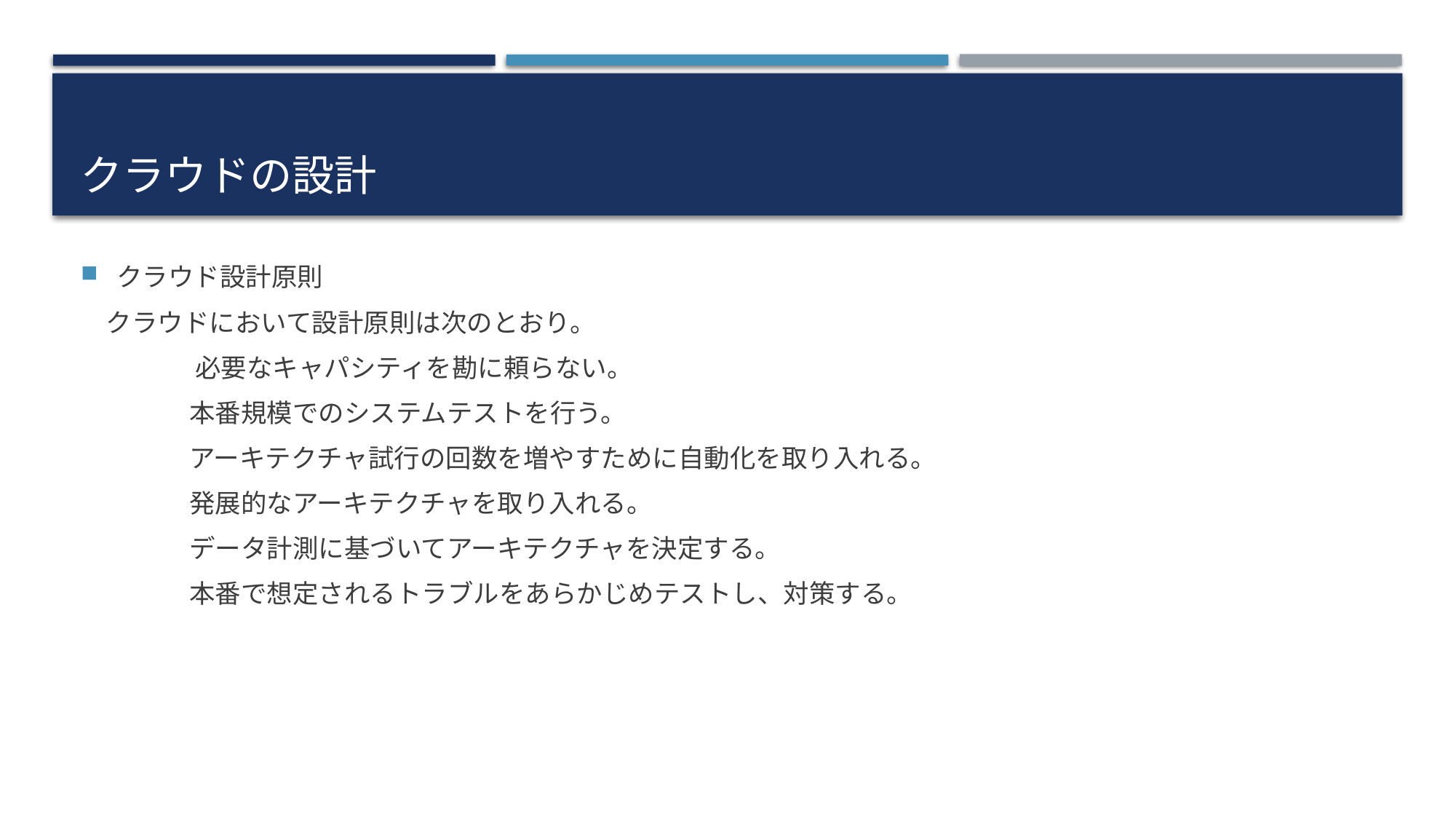

# クラウドの設計
クラウド設計原則
　クラウドにおいて設計原則は次のとおり。
　 	 必要なキャパシティを勘に頼らない。
　	本番規模でのシステムテストを行う。
　	アーキテクチャ試行の回数を増やすために自動化を取り入れる。
　	発展的なアーキテクチャを取り入れる。
　	データ計測に基づいてアーキテクチャを決定する。
　	本番で想定されるトラブルをあらかじめテストし、対策する。